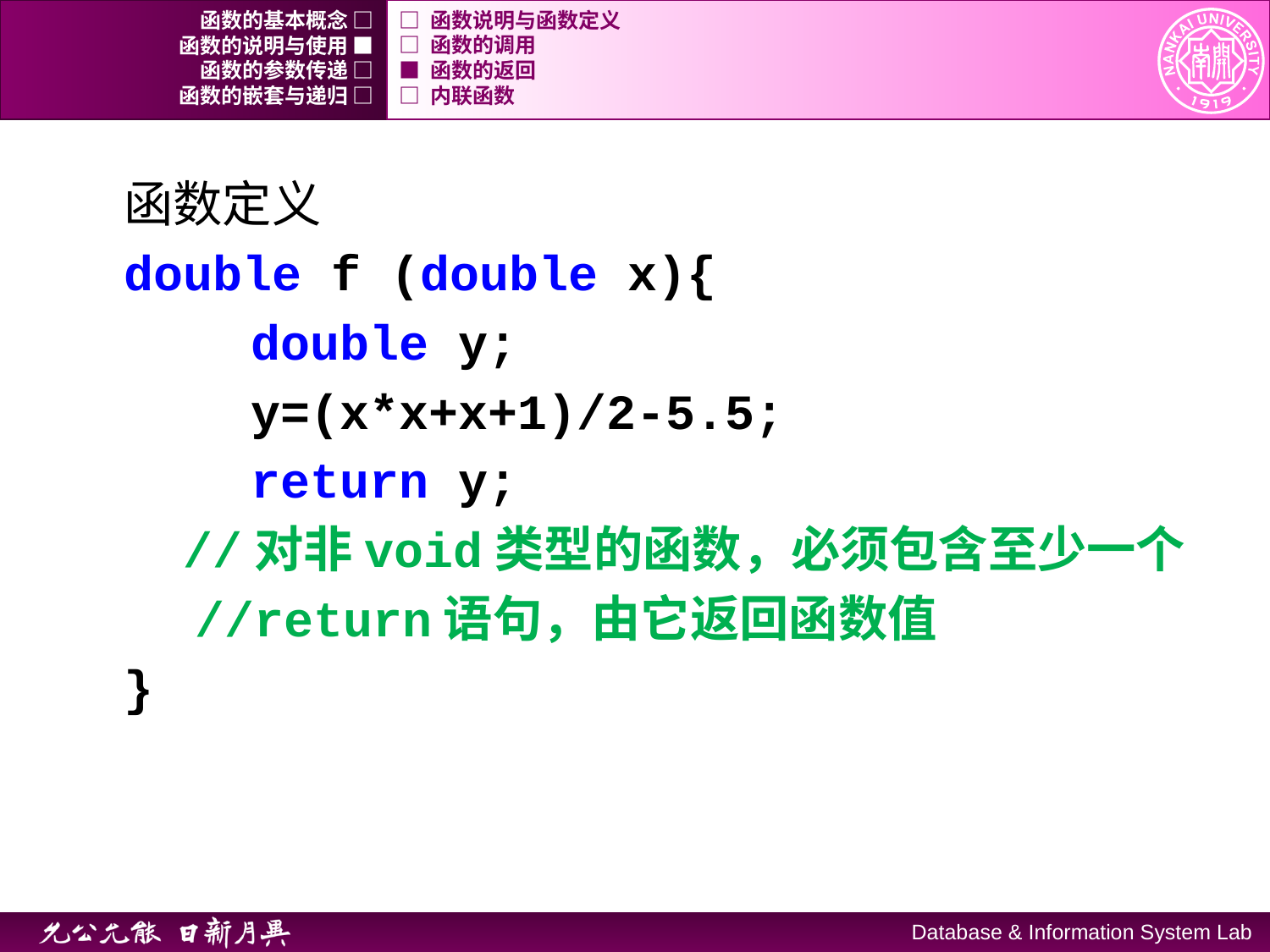

函数的基本概念 □
□ 函数说明与函数定义
函数的说明与使用 ■
□ 函数的调用
函数的参数传递 □
■ 函数的返回
函数的嵌套与递归 □
□ 内联函数
函数定义
	double f (double x){
		double y;
		y=(x*x+x+1)/2-5.5;
		return y;
	  //对非void类型的函数，必须包含至少一个
    //return语句，由它返回函数值
	}